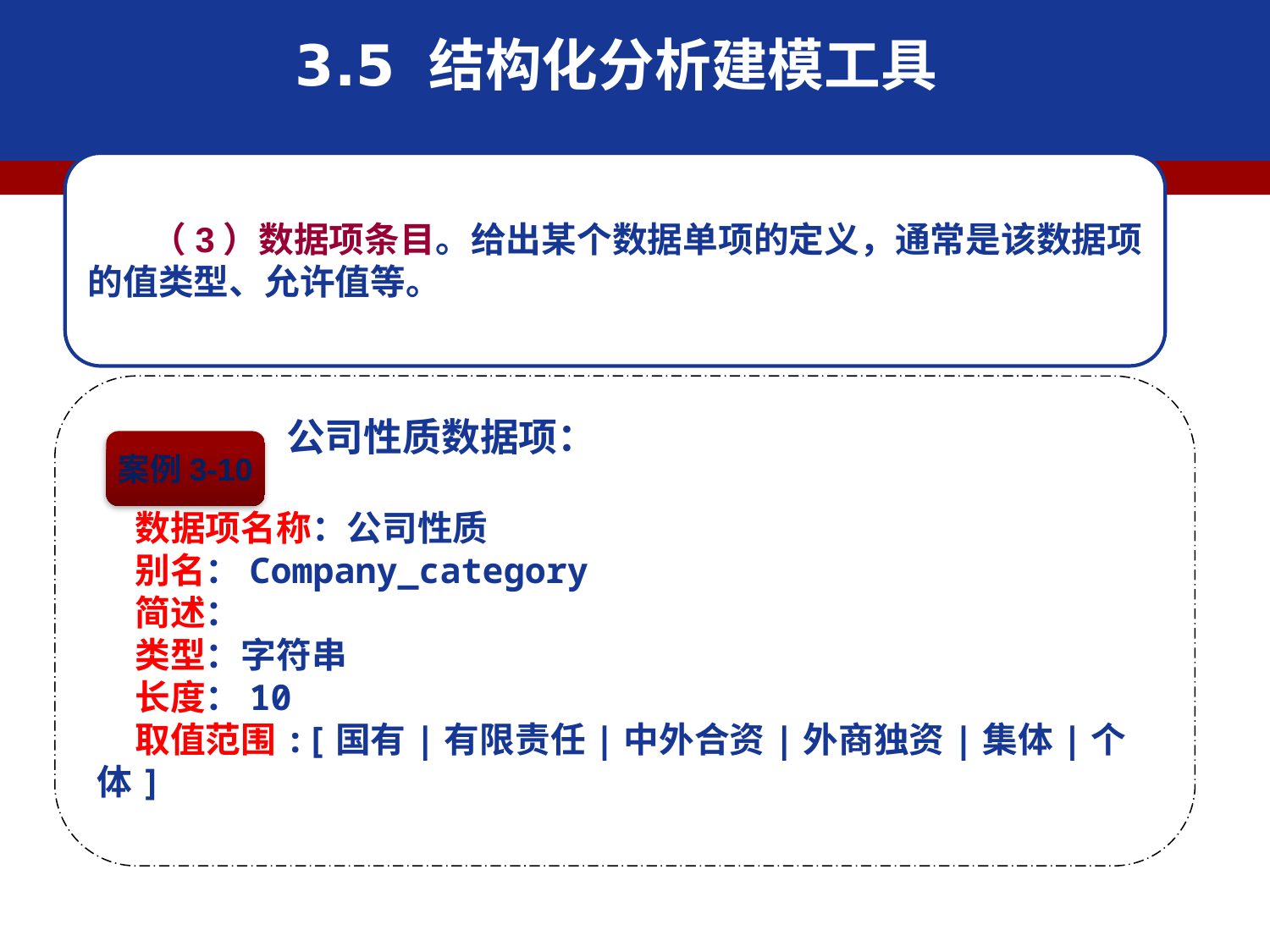

3.5 结构化分析建模工具

（3）数据项条目。给出某个数据单项的定义，通常是该数据项的值类型、允许值等。

                公司性质数据项：

数据项名称：公司性质
别名：Company_category
简述：
类型：字符串
长度：10
取值范围:[国有|有限责任|中外合资|外商独资|集体|个体]

案例3-10